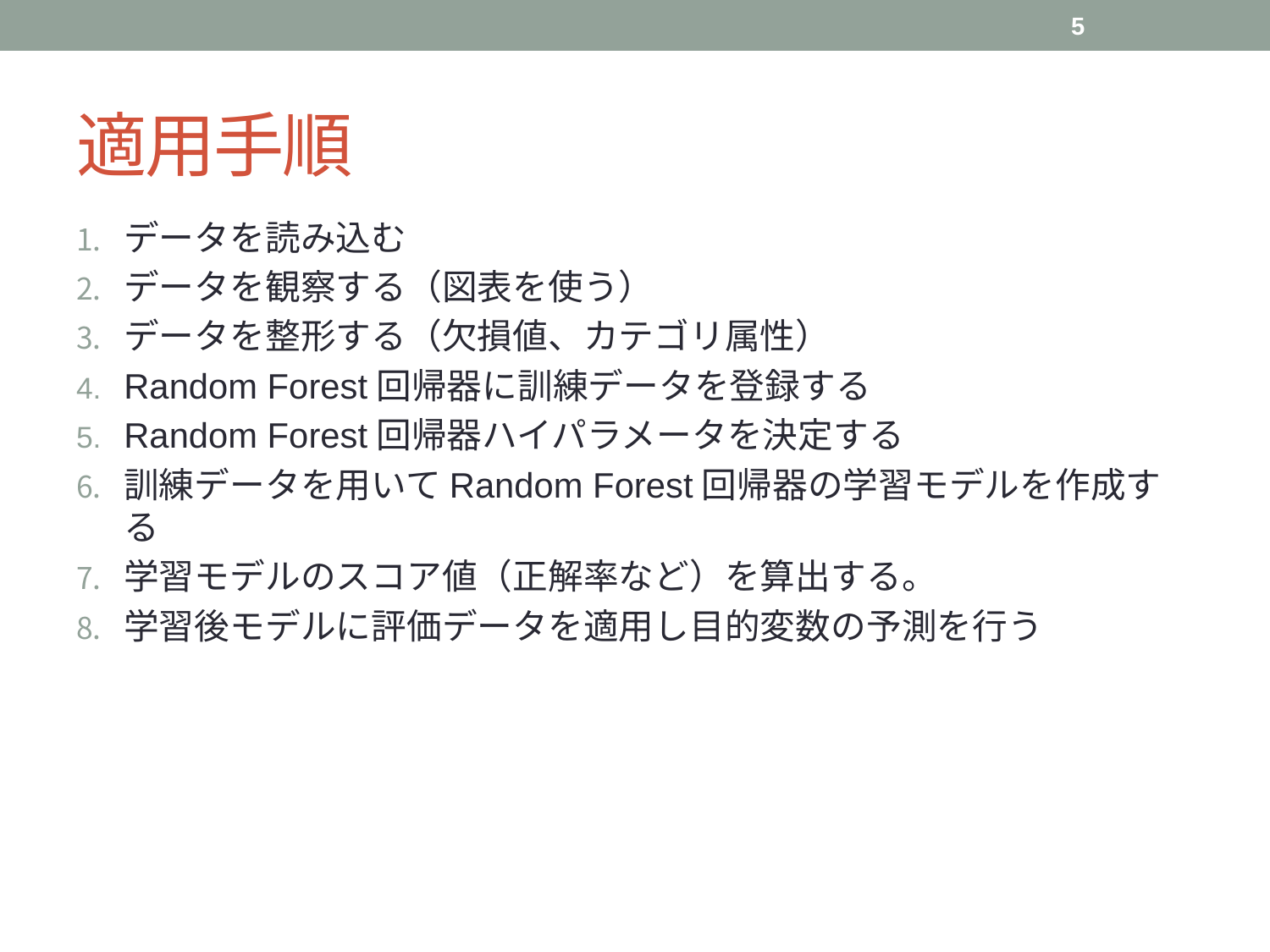

5
# 適用手順
データを読み込む
データを観察する（図表を使う）
データを整形する（欠損値、カテゴリ属性）
Random Forest回帰器に訓練データを登録する
Random Forest回帰器ハイパラメータを決定する
訓練データを用いてRandom Forest回帰器の学習モデルを作成する
学習モデルのスコア値（正解率など）を算出する。
学習後モデルに評価データを適用し目的変数の予測を行う